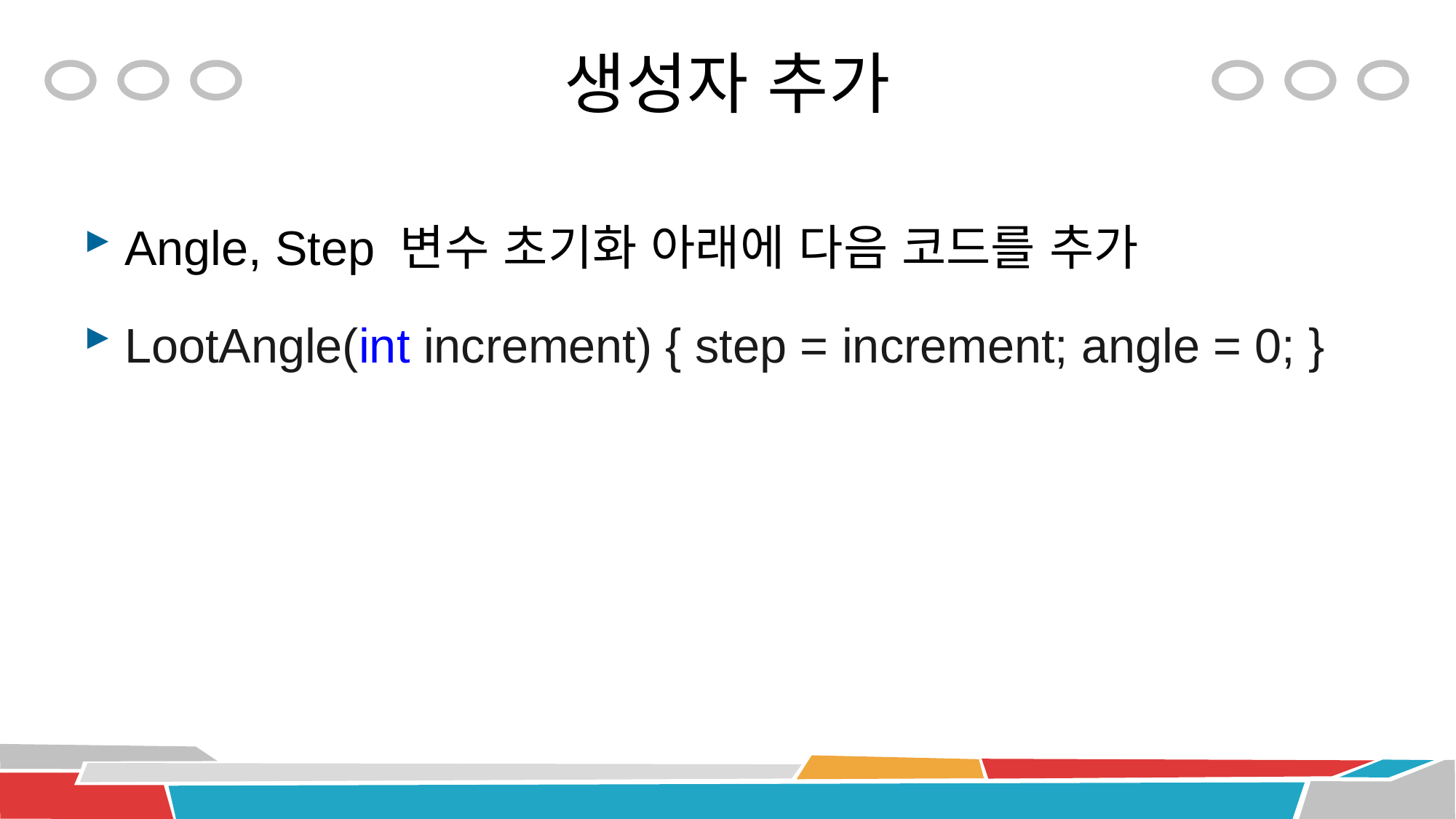

# 생성자 추가
Angle, Step 변수 초기화 아래에 다음 코드를 추가
LootAngle(int increment) { step = increment; angle = 0; }